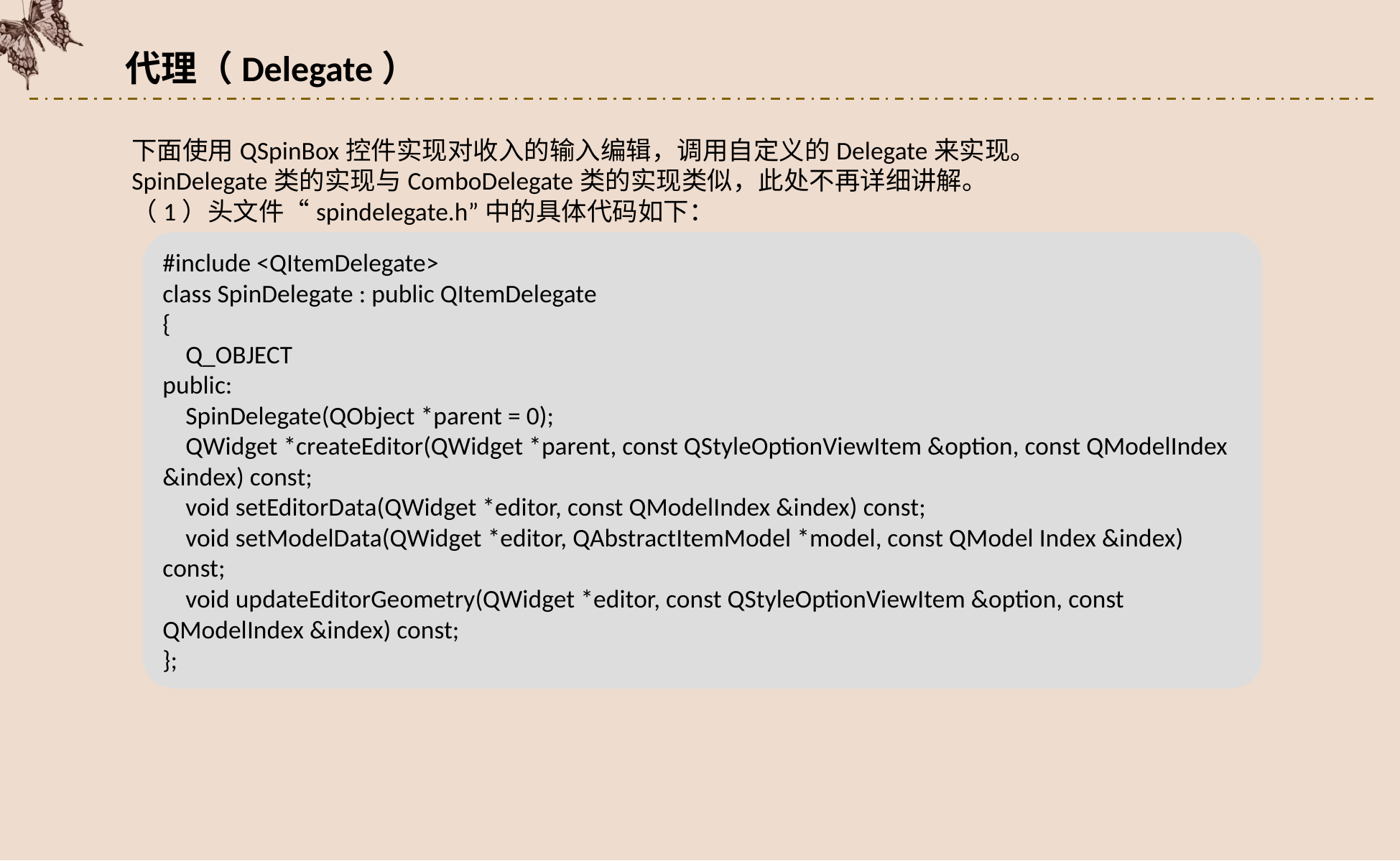

代理（Delegate）
下面使用QSpinBox控件实现对收入的输入编辑，调用自定义的Delegate来实现。
SpinDelegate类的实现与ComboDelegate类的实现类似，此处不再详细讲解。
（1）头文件“spindelegate.h”中的具体代码如下：
#include <QItemDelegate>
class SpinDelegate : public QItemDelegate
{
    Q_OBJECT
public:
    SpinDelegate(QObject *parent = 0);
    QWidget *createEditor(QWidget *parent, const QStyleOptionViewItem &option, const QModelIndex  &index) const;
    void setEditorData(QWidget *editor, const QModelIndex &index) const;
    void setModelData(QWidget *editor, QAbstractItemModel *model, const QModel Index &index) const;
    void updateEditorGeometry(QWidget *editor, const QStyleOptionViewItem &option, const QModelIndex &index) const;
};